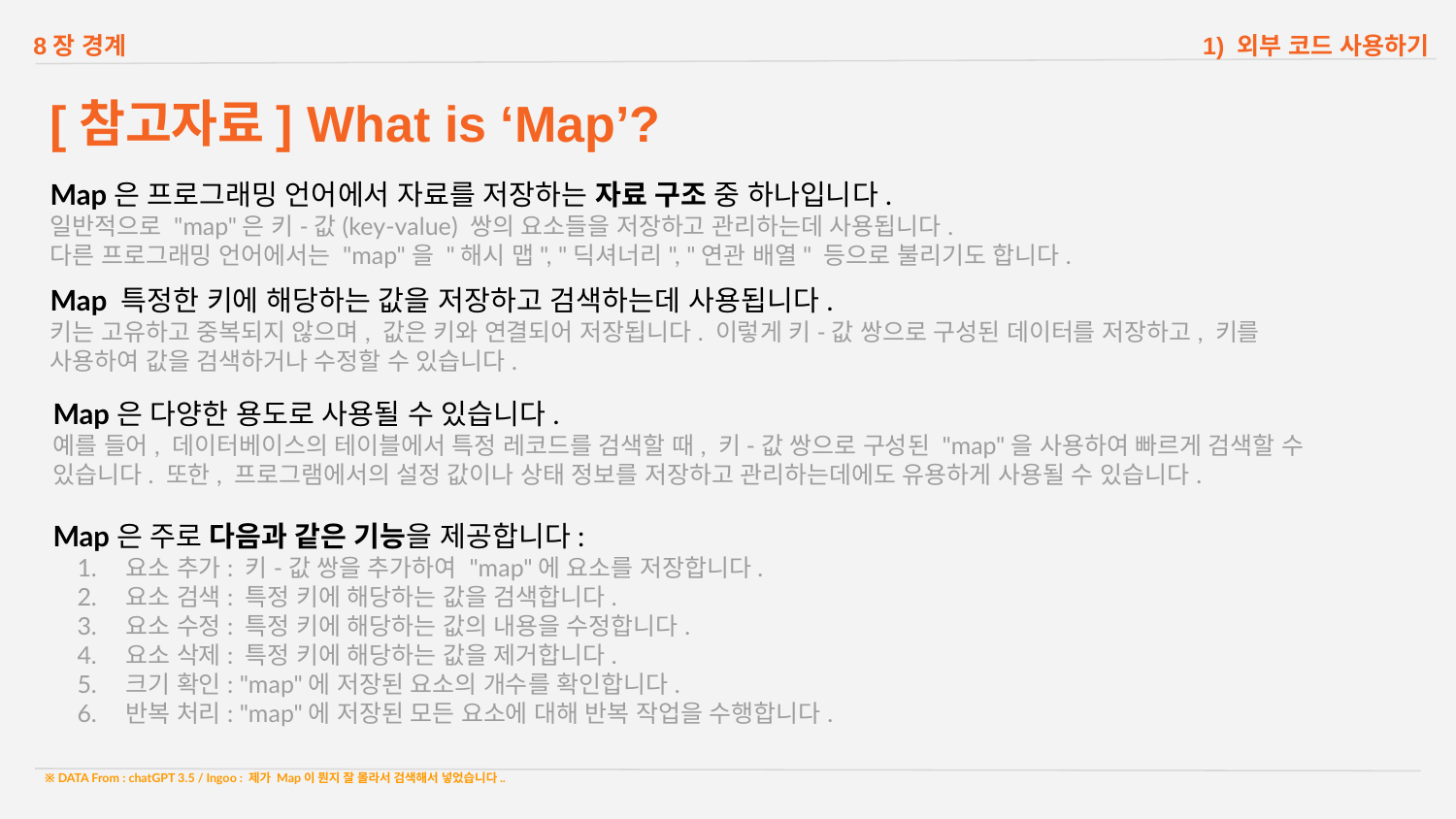

8장 경계
1) 외부 코드 사용하기
[참고자료] What is ‘Map’?
Map은 프로그래밍 언어에서 자료를 저장하는 자료 구조 중 하나입니다.
일반적으로 "map"은 키-값(key-value) 쌍의 요소들을 저장하고 관리하는데 사용됩니다.
다른 프로그래밍 언어에서는 "map"을 "해시 맵", "딕셔너리", "연관 배열" 등으로 불리기도 합니다.
Map 특정한 키에 해당하는 값을 저장하고 검색하는데 사용됩니다.
키는 고유하고 중복되지 않으며, 값은 키와 연결되어 저장됩니다. 이렇게 키-값 쌍으로 구성된 데이터를 저장하고, 키를 사용하여 값을 검색하거나 수정할 수 있습니다.
Map은 다양한 용도로 사용될 수 있습니다.
예를 들어, 데이터베이스의 테이블에서 특정 레코드를 검색할 때, 키-값 쌍으로 구성된 "map"을 사용하여 빠르게 검색할 수 있습니다. 또한, 프로그램에서의 설정 값이나 상태 정보를 저장하고 관리하는데에도 유용하게 사용될 수 있습니다.
Map은 주로 다음과 같은 기능을 제공합니다:
요소 추가: 키-값 쌍을 추가하여 "map"에 요소를 저장합니다.
요소 검색: 특정 키에 해당하는 값을 검색합니다.
요소 수정: 특정 키에 해당하는 값의 내용을 수정합니다.
요소 삭제: 특정 키에 해당하는 값을 제거합니다.
크기 확인: "map"에 저장된 요소의 개수를 확인합니다.
반복 처리: "map"에 저장된 모든 요소에 대해 반복 작업을 수행합니다.
※ DATA From : chatGPT 3.5 / Ingoo : 제가 Map이 뭔지 잘 몰라서 검색해서 넣었습니다..